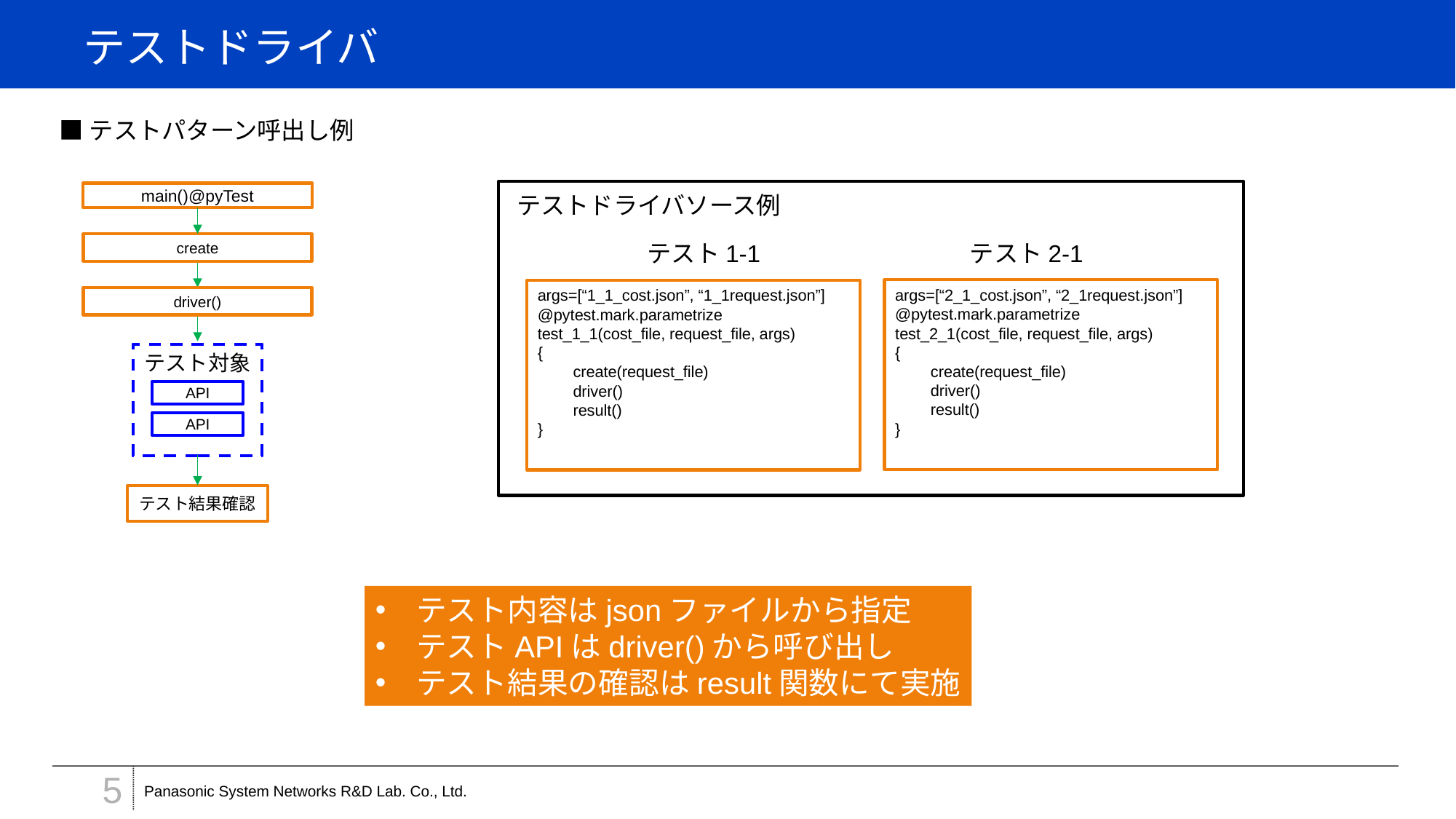

# テストドライバ
■テストパターン呼出し例

main()@pyTest
テストドライバソース例
テスト1-1
テスト2-1
create
args=[“2_1_cost.json”, “2_1request.json”]
@pytest.mark.parametrize
test_2_1(cost_file, request_file, args)
{
　　create(request_file)
　　driver()
　　result()
}
args=[“1_1_cost.json”, “1_1request.json”]
@pytest.mark.parametrize
test_1_1(cost_file, request_file, args)
{
　　create(request_file)
　　driver()
　　result()
}
driver()
テスト対象
API
API
テスト結果確認
テスト内容はjsonファイルから指定
テストAPIはdriver()から呼び出し
テスト結果の確認はresult関数にて実施
5